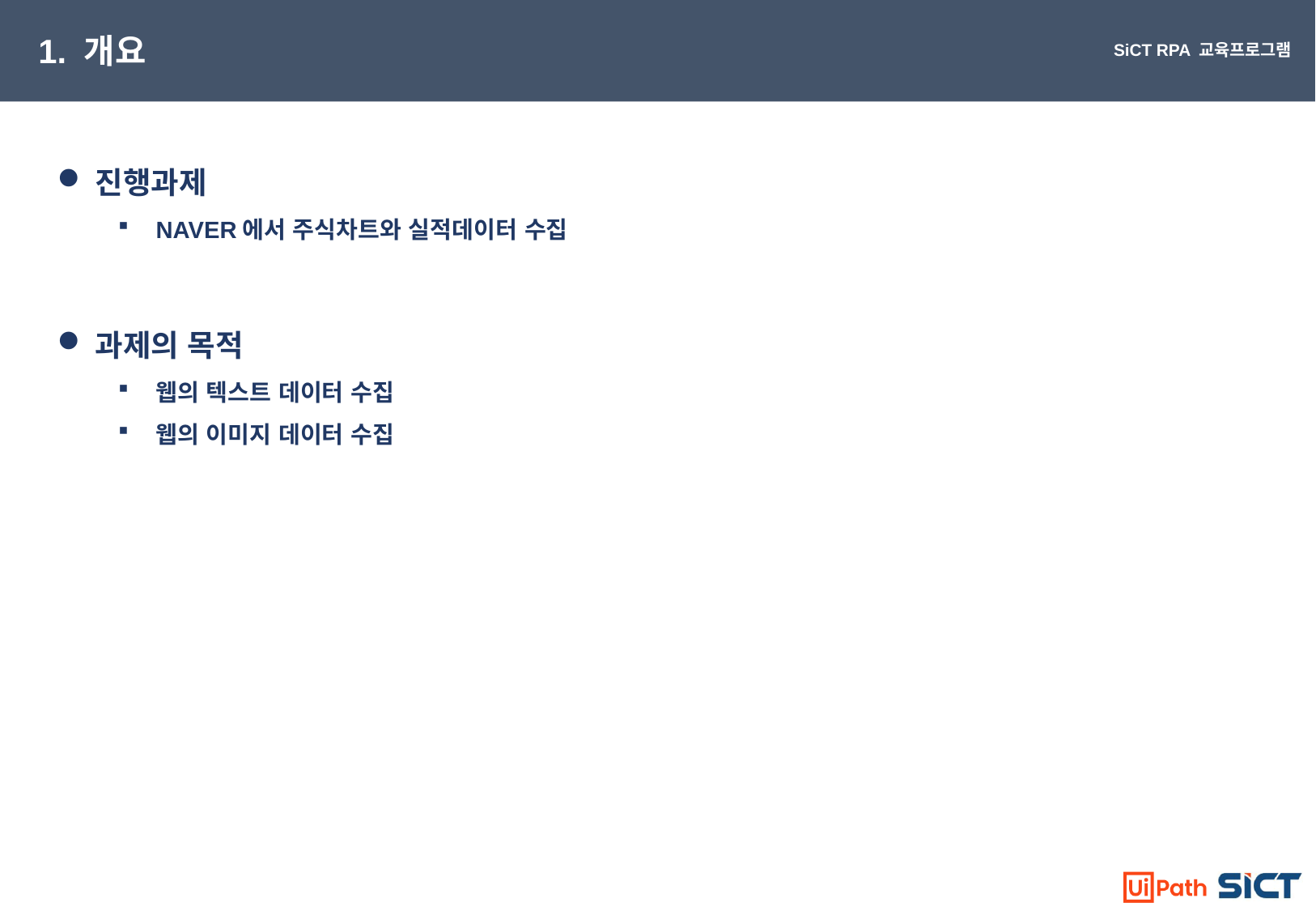

1. 개요
진행과제
NAVER에서 주식차트와 실적데이터 수집

과제의 목적
웹의 텍스트 데이터 수집
웹의 이미지 데이터 수집